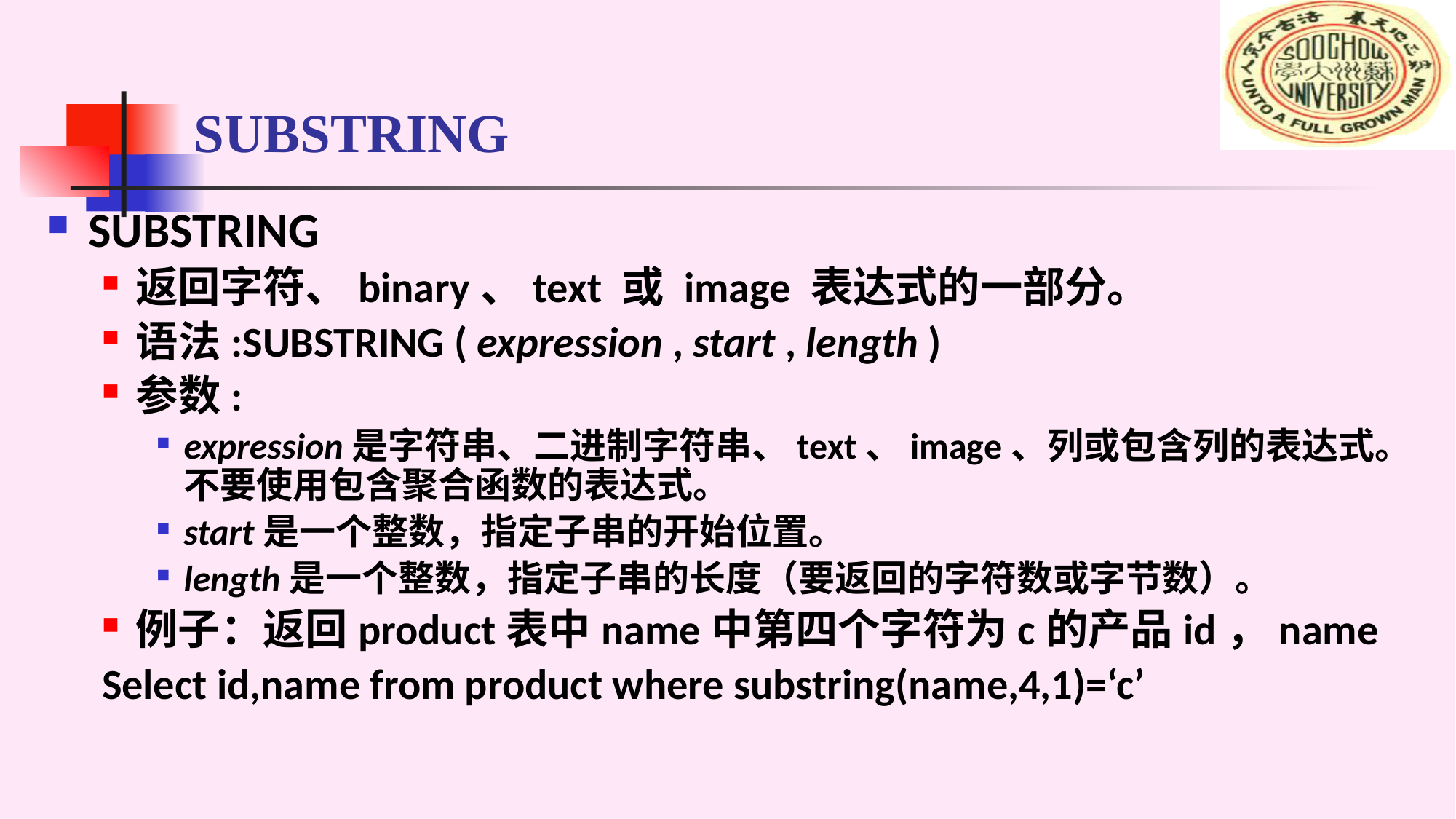

# SUBSTRING
SUBSTRING
返回字符、binary、text 或 image 表达式的一部分。
语法:SUBSTRING ( expression , start , length )
参数:
expression是字符串、二进制字符串、text、image、列或包含列的表达式。不要使用包含聚合函数的表达式。
start是一个整数，指定子串的开始位置。
length是一个整数，指定子串的长度（要返回的字符数或字节数）。
例子：返回product表中name中第四个字符为c的产品id，name
Select id,name from product where substring(name,4,1)=‘c’